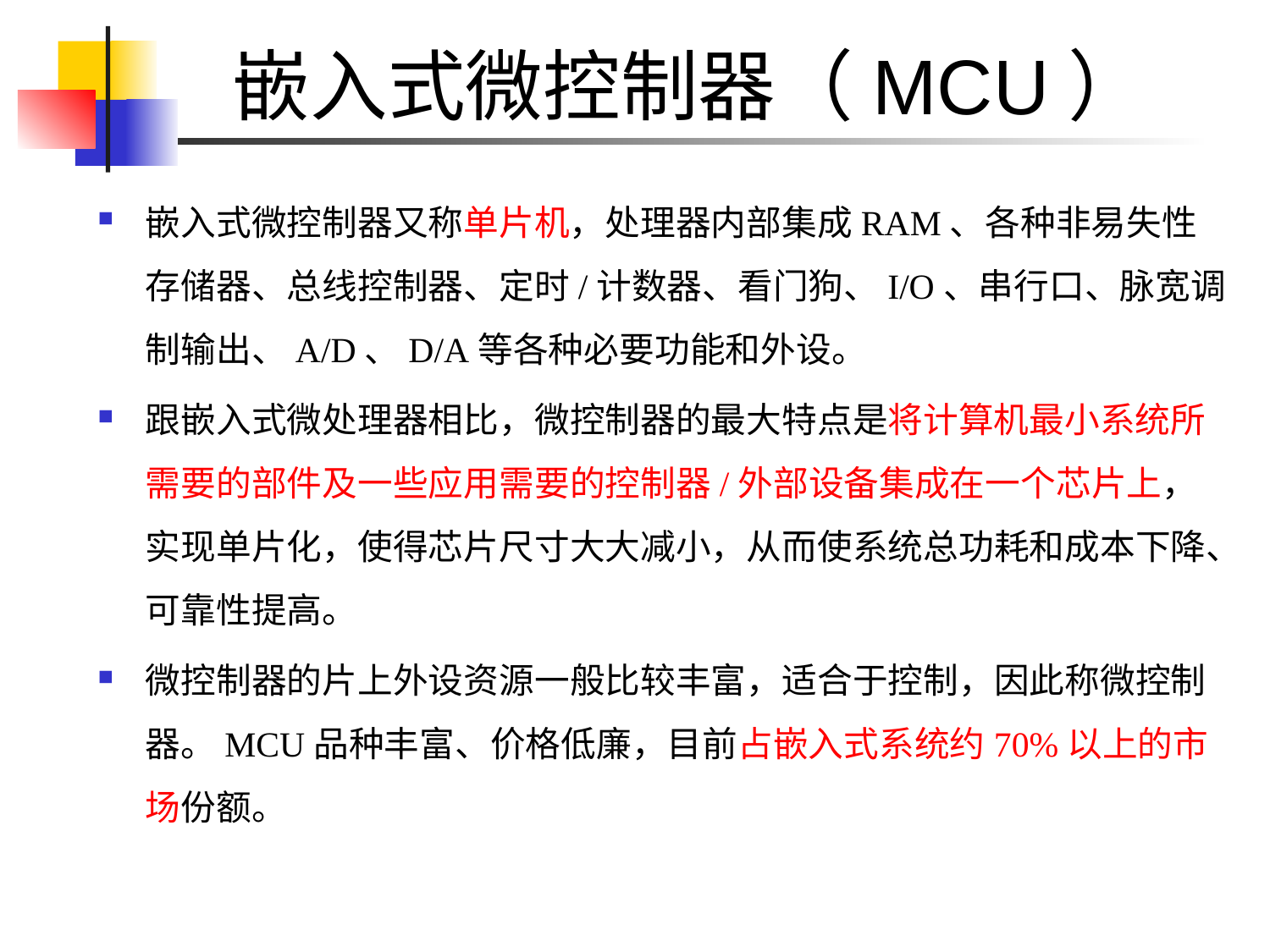

# 嵌入式微控制器（MCU）
嵌入式微控制器又称单片机，处理器内部集成RAM、各种非易失性存储器、总线控制器、定时/计数器、看门狗、I/O、串行口、脉宽调制输出、A/D、D/A等各种必要功能和外设。
跟嵌入式微处理器相比，微控制器的最大特点是将计算机最小系统所需要的部件及一些应用需要的控制器/外部设备集成在一个芯片上，实现单片化，使得芯片尺寸大大减小，从而使系统总功耗和成本下降、可靠性提高。
微控制器的片上外设资源一般比较丰富，适合于控制，因此称微控制器。MCU品种丰富、价格低廉，目前占嵌入式系统约70%以上的市场份额。